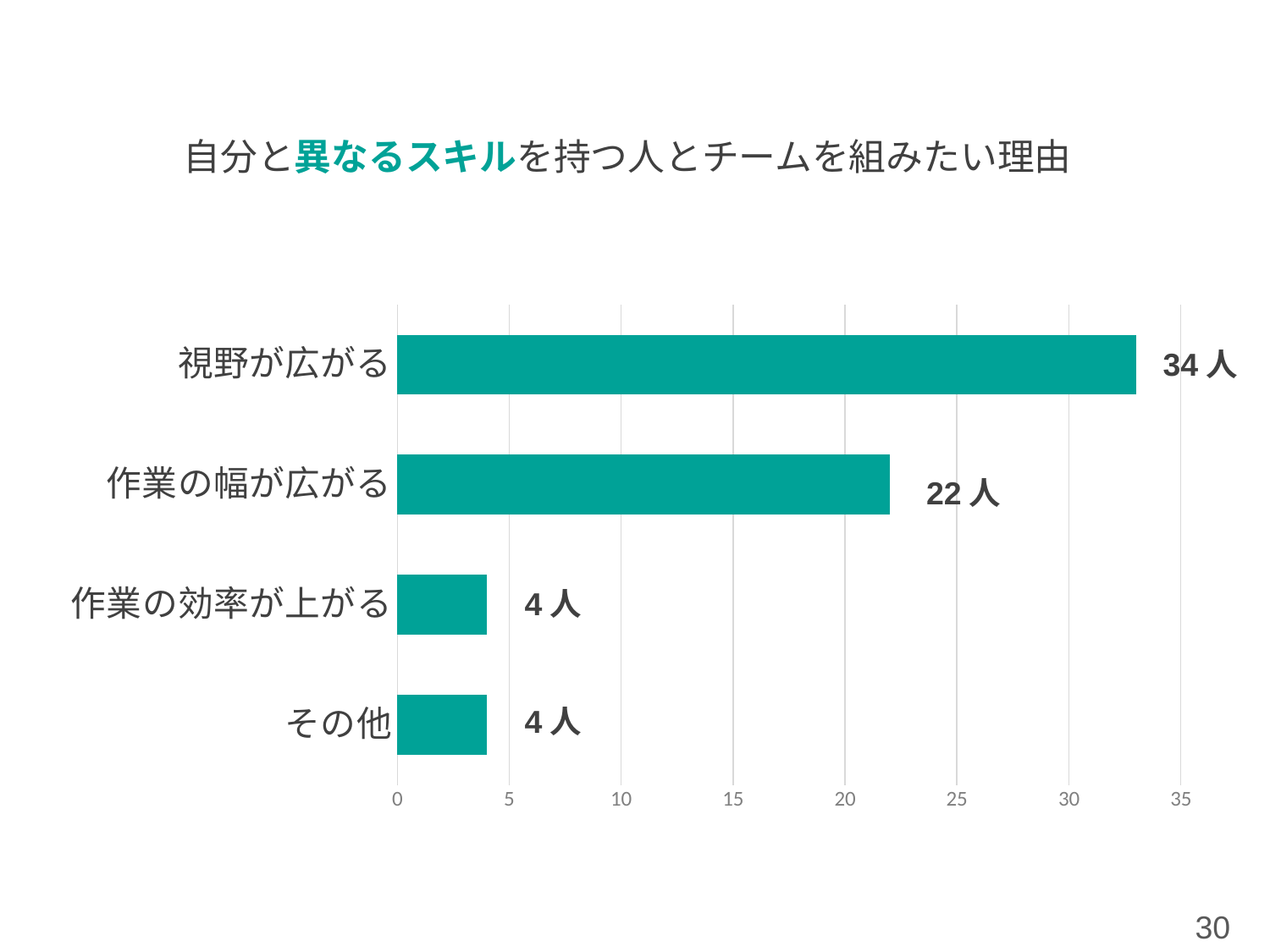

# 自分と異なるスキルを持つ人とチームを組みたい理由

### Chart

| Category | 列2 |
|---|---|
| その他 | 4.0 |
| 作業の効率が上がる | 4.0 |
| 作業の幅が広がる | 22.0 |
| 視野が広がる | 33.0 |
34人
22人
4人
4人
30